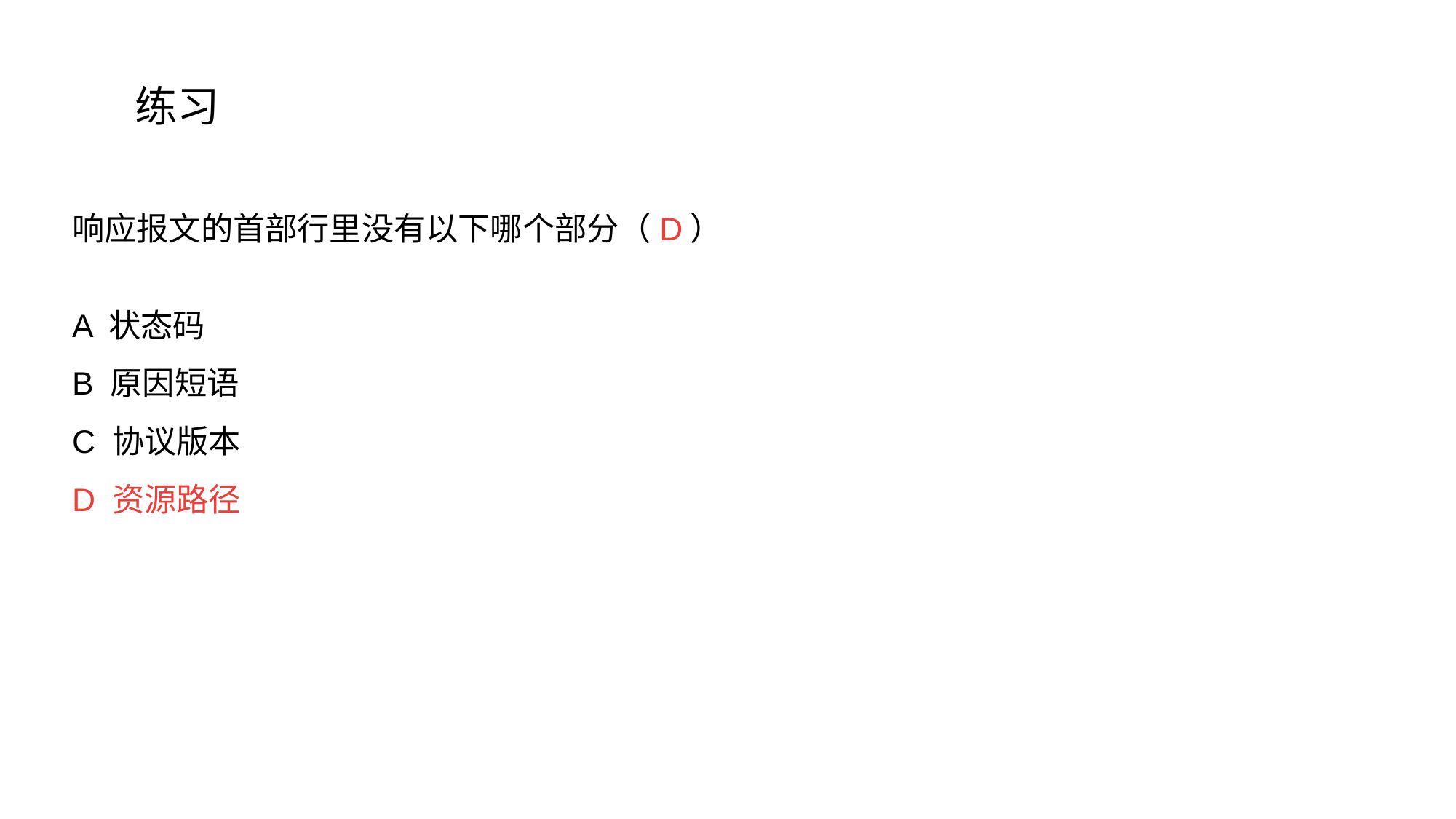

练习
响应报文的首部行里没有以下哪个部分（D）

A 状态码
B 原因短语
C 协议版本
D 资源路径